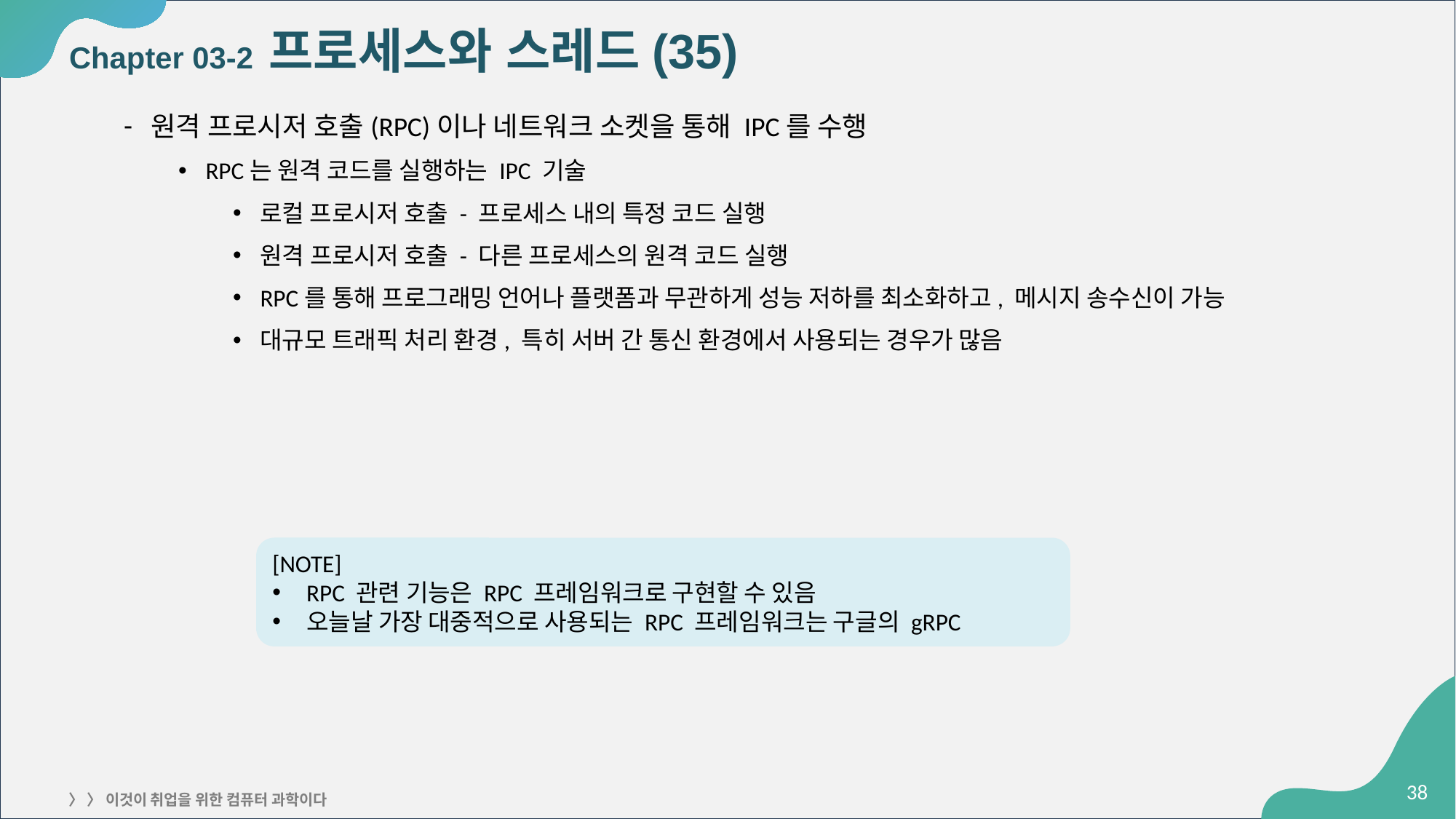

# Chapter 03-2 프로세스와 스레드(35)
원격 프로시저 호출(RPC)이나 네트워크 소켓을 통해 IPC를 수행
RPC는 원격 코드를 실행하는 IPC 기술
로컬 프로시저 호출 - 프로세스 내의 특정 코드 실행
원격 프로시저 호출 - 다른 프로세스의 원격 코드 실행
RPC를 통해 프로그래밍 언어나 플랫폼과 무관하게 성능 저하를 최소화하고, 메시지 송수신이 가능
대규모 트래픽 처리 환경, 특히 서버 간 통신 환경에서 사용되는 경우가 많음
[NOTE]
RPC 관련 기능은 RPC 프레임워크로 구현할 수 있음
오늘날 가장 대중적으로 사용되는 RPC 프레임워크는 구글의 gRPC
38
〉 〉 이것이 취업을 위한 컴퓨터 과학이다